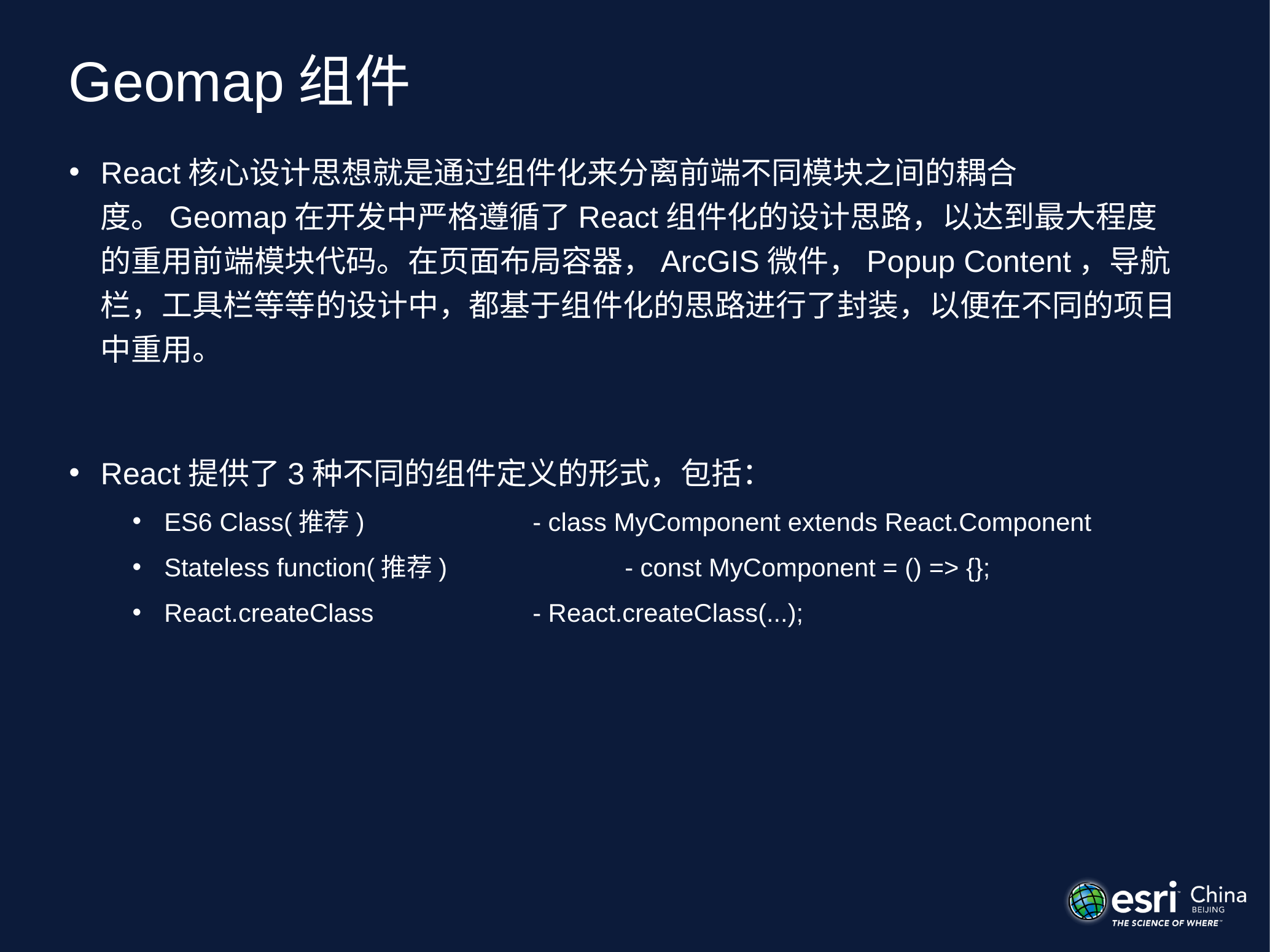

# Geomap组件
React核心设计思想就是通过组件化来分离前端不同模块之间的耦合度。Geomap在开发中严格遵循了React组件化的设计思路，以达到最大程度的重用前端模块代码。在页面布局容器，ArcGIS微件，Popup Content，导航栏，工具栏等等的设计中，都基于组件化的思路进行了封装，以便在不同的项目中重用。

React提供了3种不同的组件定义的形式，包括：
ES6 Class(推荐)		- class MyComponent extends React.Component
Stateless function(推荐)		- const MyComponent = () => {};
React.createClass		- React.createClass(...);